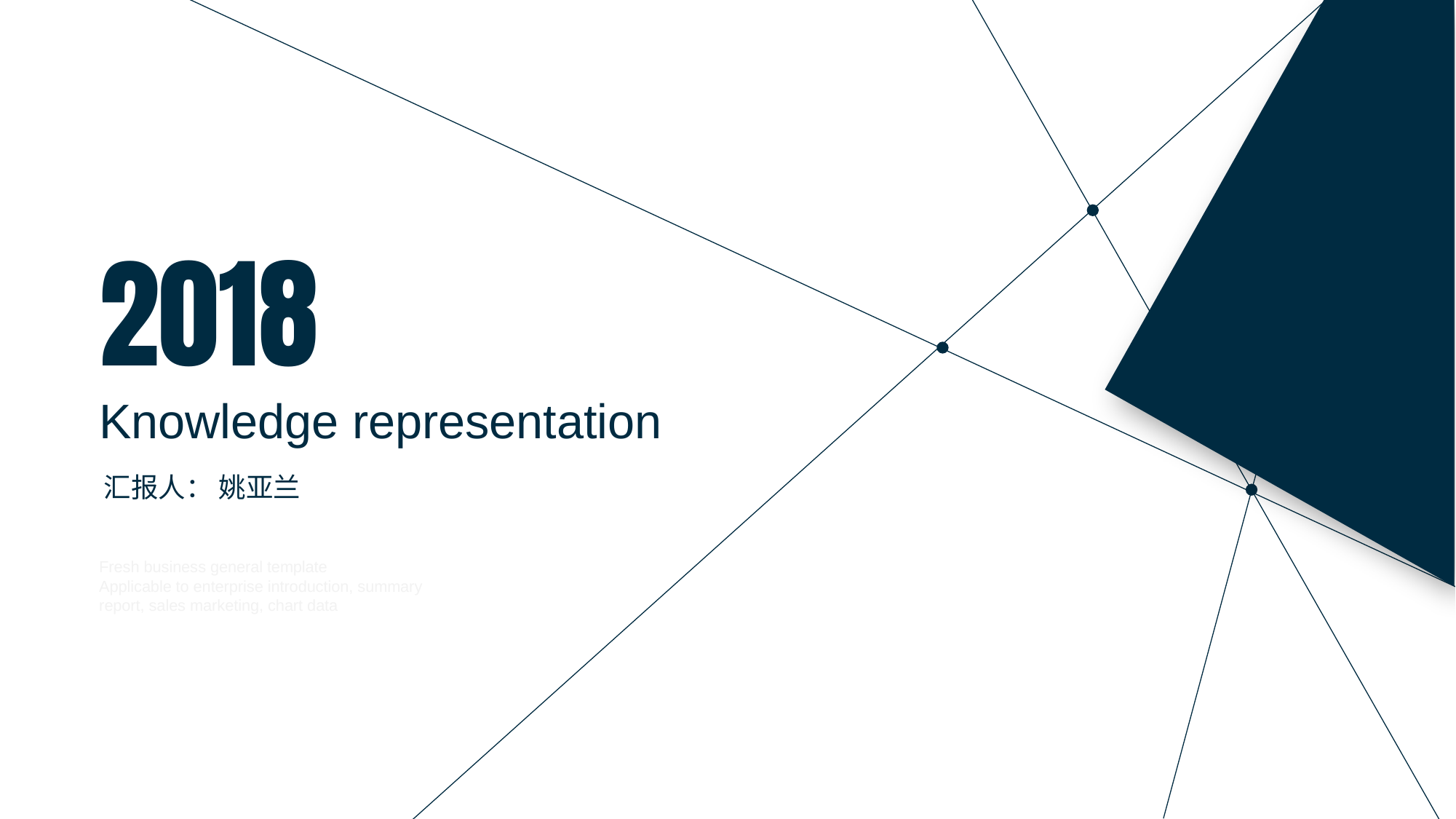

2018
Knowledge representation

汇报人： 姚亚兰

Fresh business general template
Applicable to enterprise introduction, summary report, sales marketing, chart data